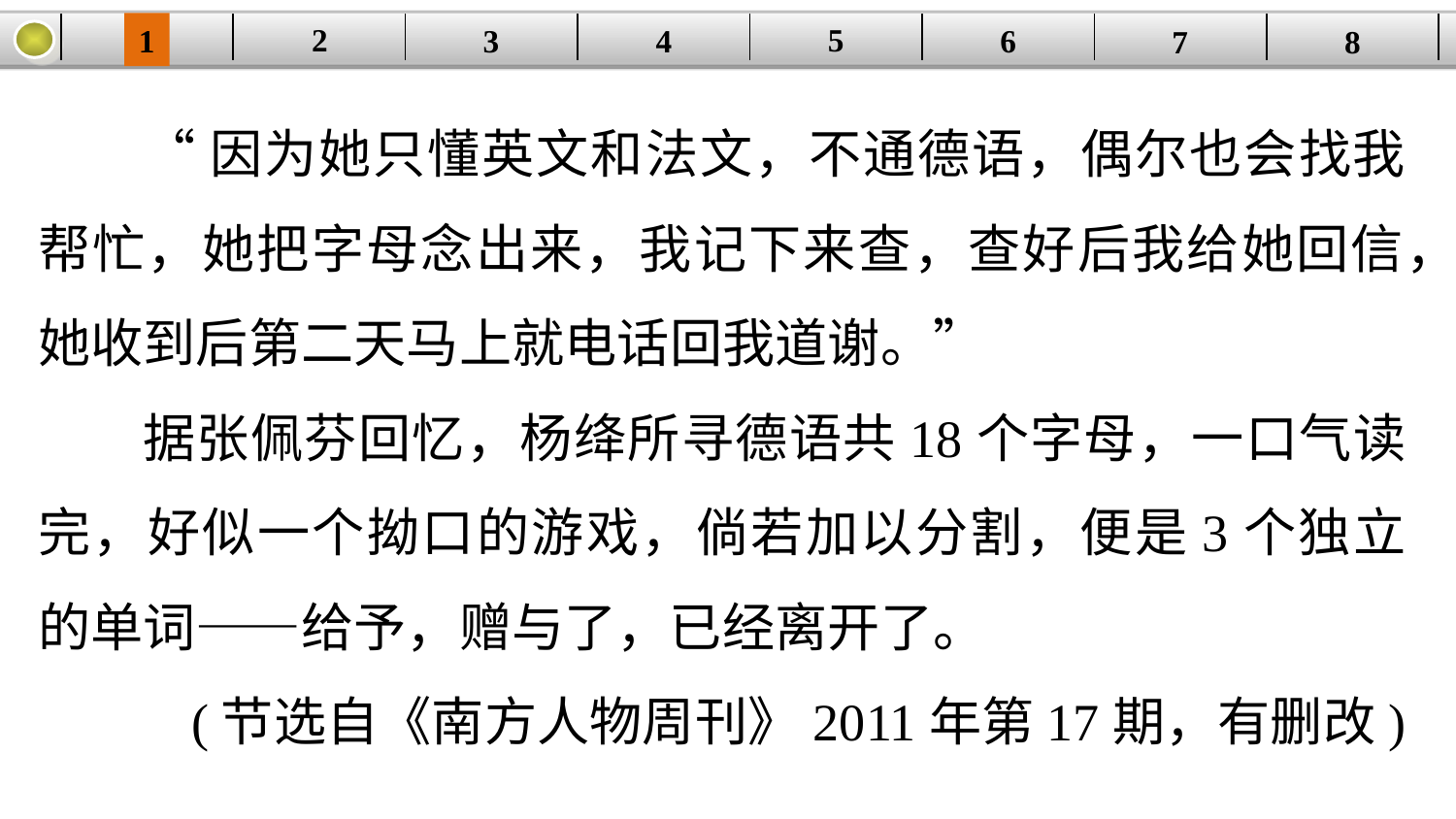

5
2
1
4
6
|  |  |  |  |  |  |  |  |
| --- | --- | --- | --- | --- | --- | --- | --- |
3
8
7

“因为她只懂英文和法文，不通德语，偶尔也会找我帮忙，她把字母念出来，我记下来查，查好后我给她回信，她收到后第二天马上就电话回我道谢。”
据张佩芬回忆，杨绛所寻德语共18个字母，一口气读完，好似一个拗口的游戏，倘若加以分割，便是3个独立的单词——给予，赠与了，已经离开了。
(节选自《南方人物周刊》2011年第17期，有删改)